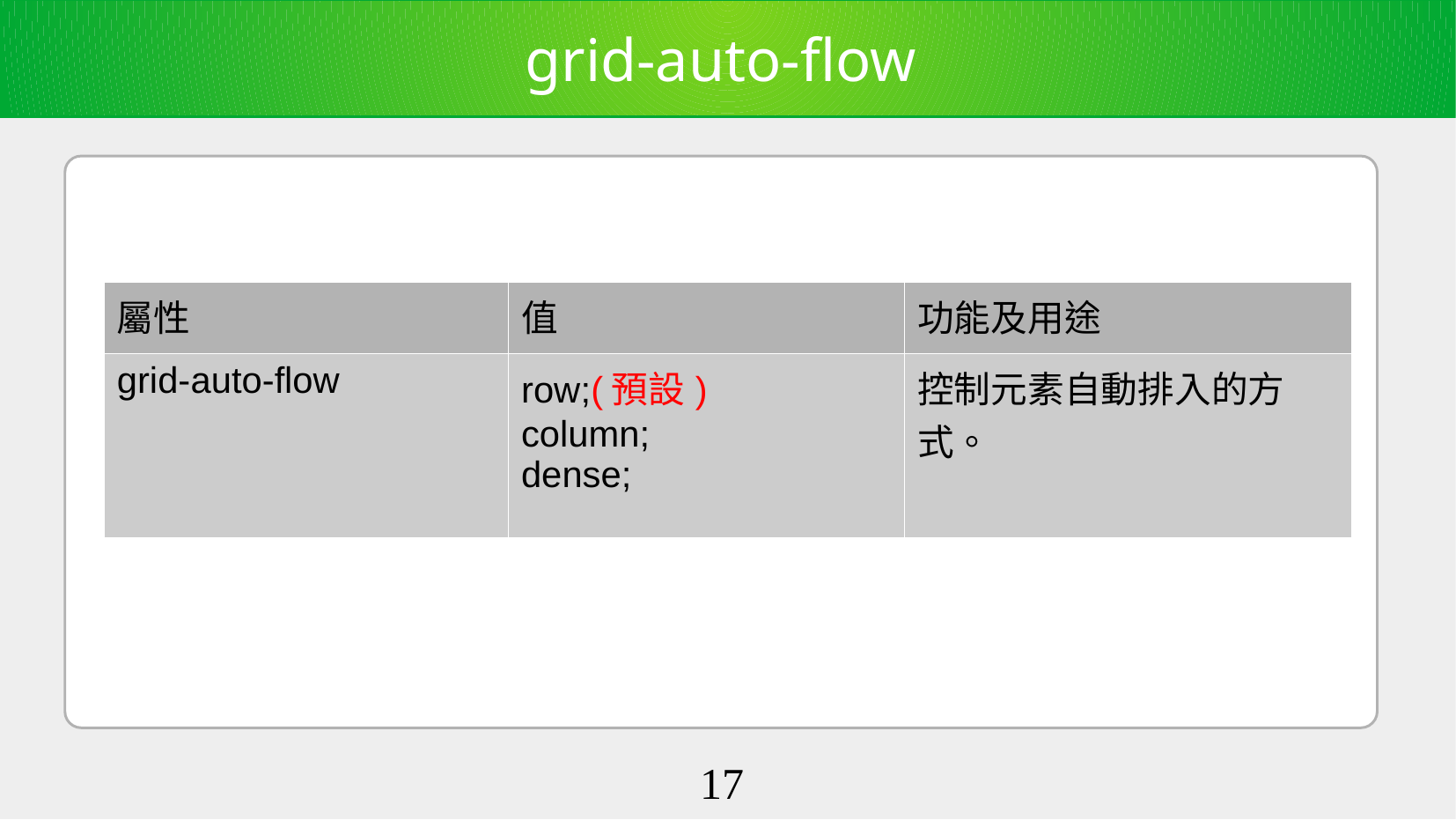

grid-auto-flow

| 屬性 | 值 | 功能及用途 |
| --- | --- | --- |
| grid-auto-flow | row;(預設) column; dense; | 控制元素自動排入的方式。 |
17